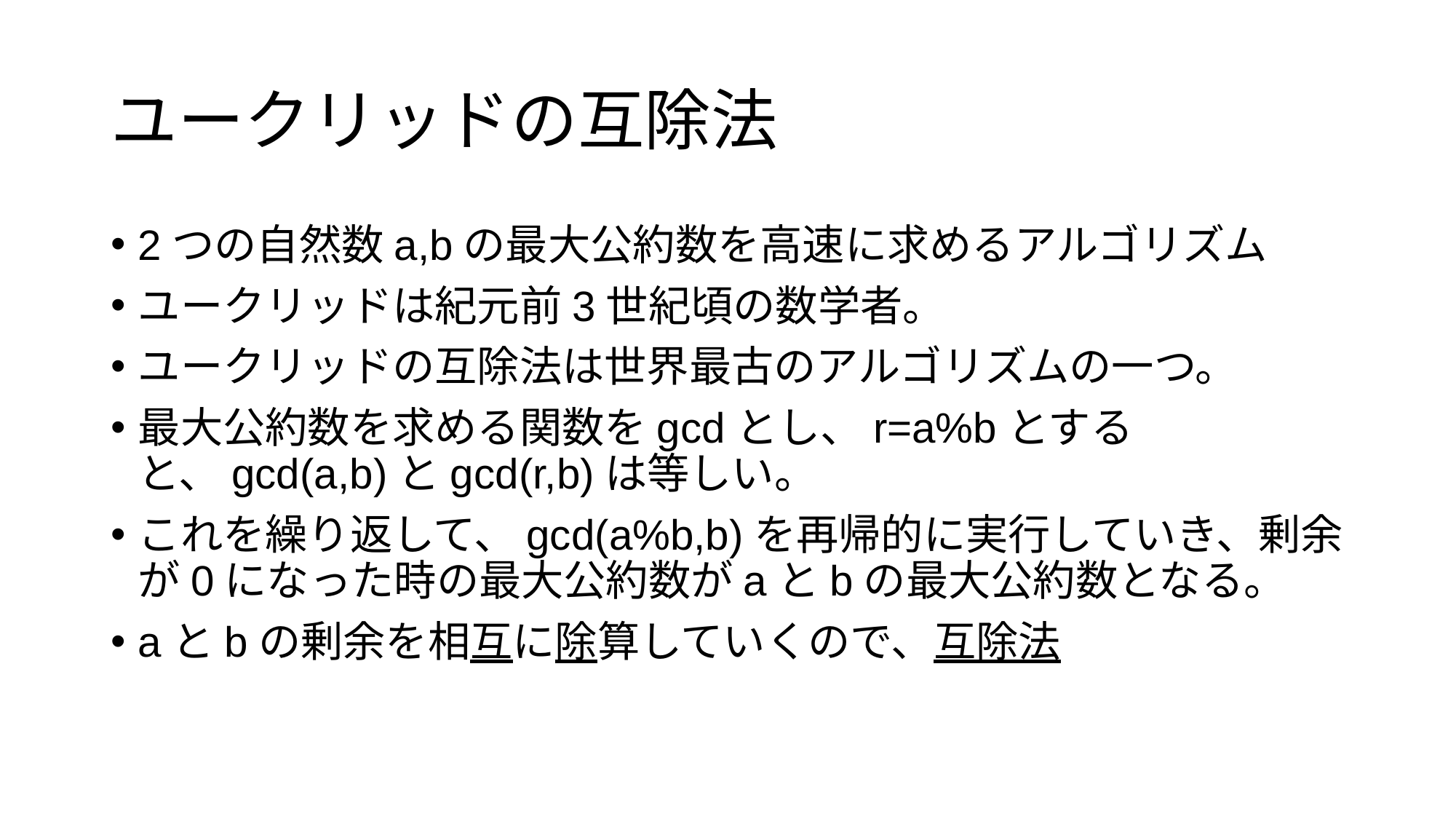

# ユークリッドの互除法
2つの自然数a,bの最大公約数を高速に求めるアルゴリズム
ユークリッドは紀元前3世紀頃の数学者。
ユークリッドの互除法は世界最古のアルゴリズムの一つ。
最大公約数を求める関数をgcdとし、r=a%bとすると、gcd(a,b)とgcd(r,b)は等しい。
これを繰り返して、gcd(a%b,b)を再帰的に実行していき、剰余が0になった時の最大公約数がaとbの最大公約数となる。
aとbの剰余を相互に除算していくので、互除法